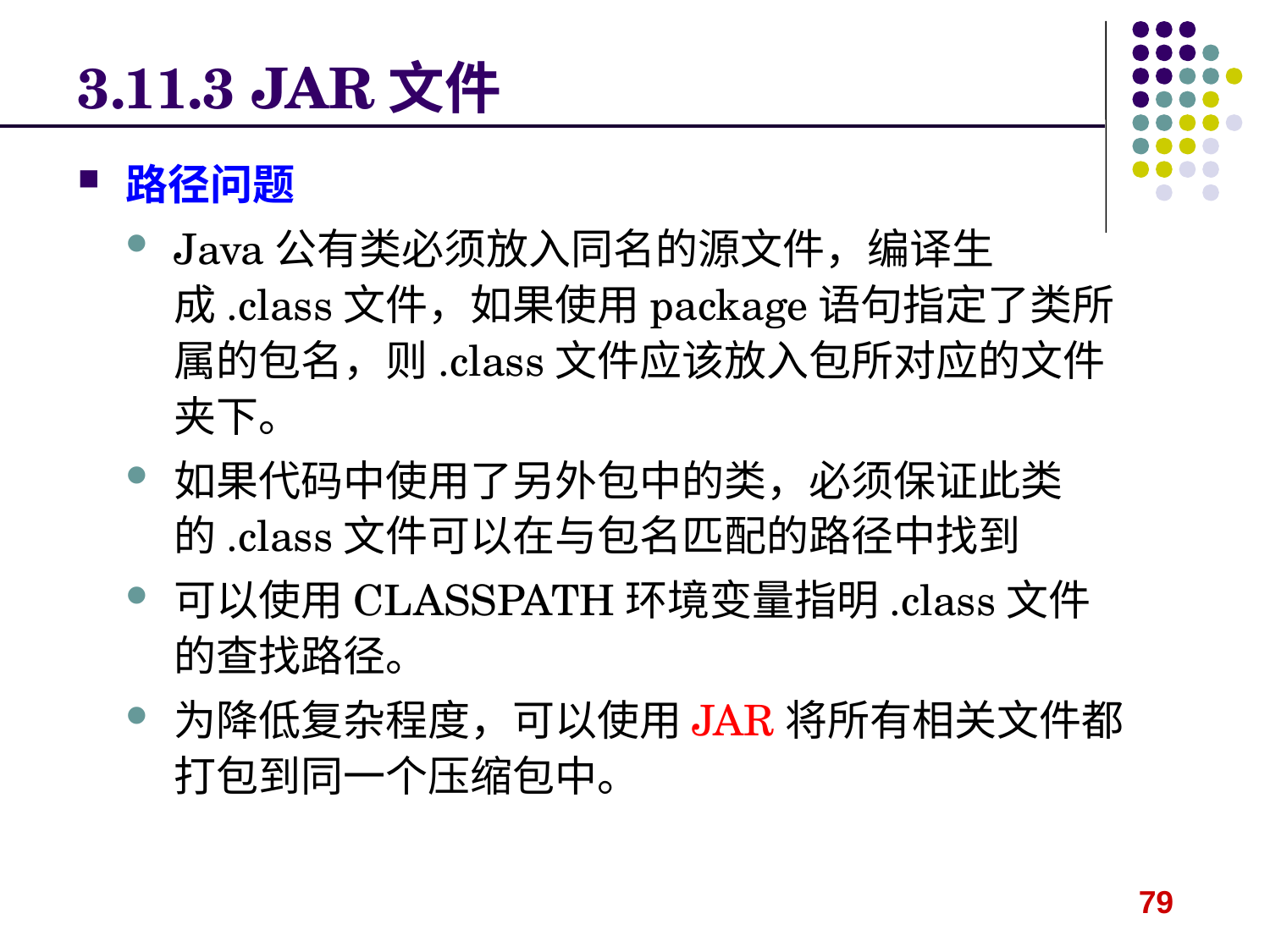

# 3.11.3 JAR文件
路径问题
Java公有类必须放入同名的源文件，编译生成.class文件，如果使用package语句指定了类所属的包名，则.class文件应该放入包所对应的文件夹下。
如果代码中使用了另外包中的类，必须保证此类的.class文件可以在与包名匹配的路径中找到
可以使用CLASSPATH环境变量指明.class文件的查找路径。
为降低复杂程度，可以使用JAR将所有相关文件都打包到同一个压缩包中。